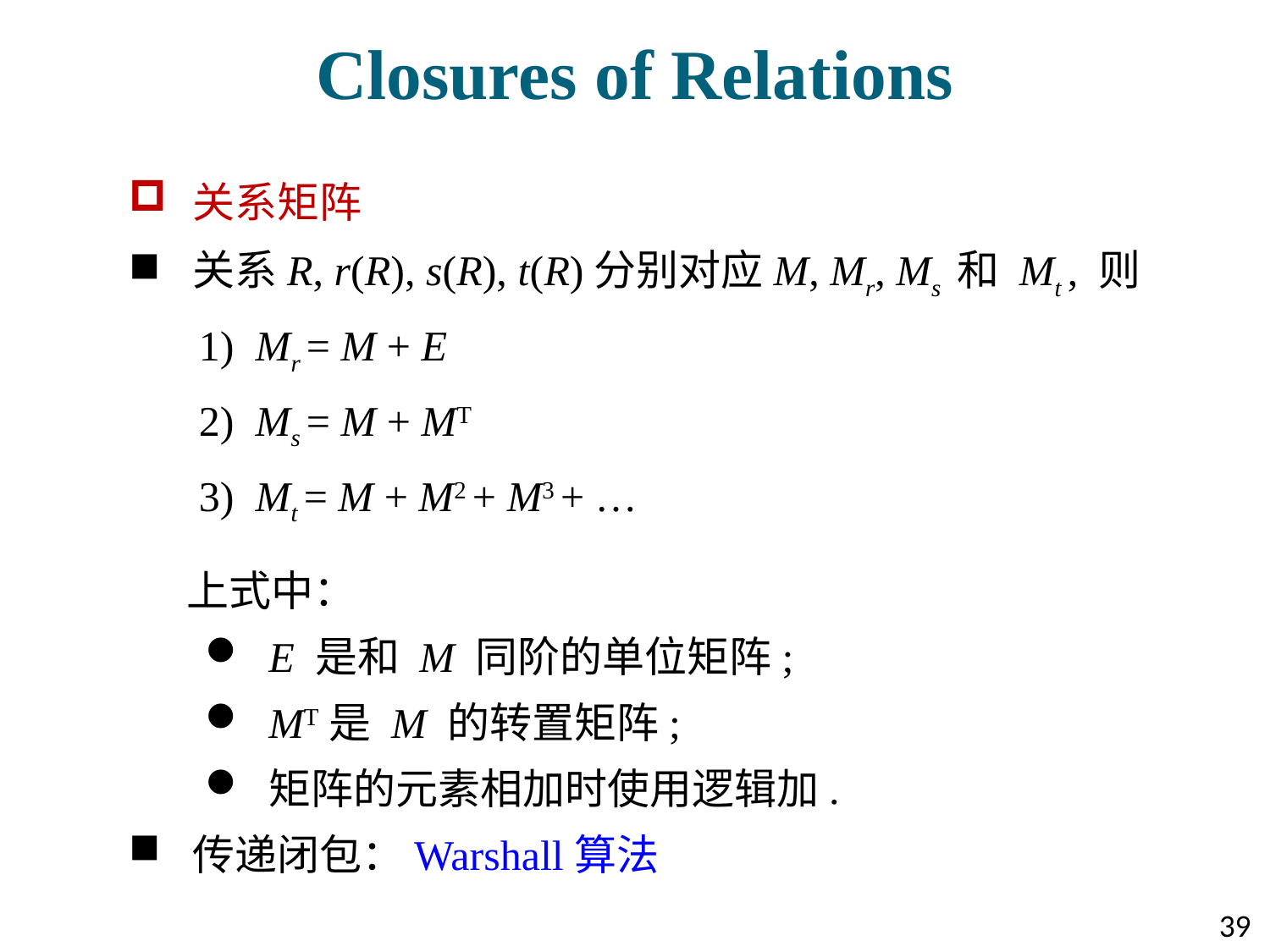

# Closures of Relations
关系矩阵
关系R, r(R), s(R), t(R)分别对应M, Mr, Ms 和 Mt , 则
1)  Mr = M + E
2)  Ms = M + MT
3)  Mt = M + M2 + M3 + …
     上式中：
E 是和 M 同阶的单位矩阵;
MT是 M 的转置矩阵;
矩阵的元素相加时使用逻辑加.
传递闭包：Warshall算法